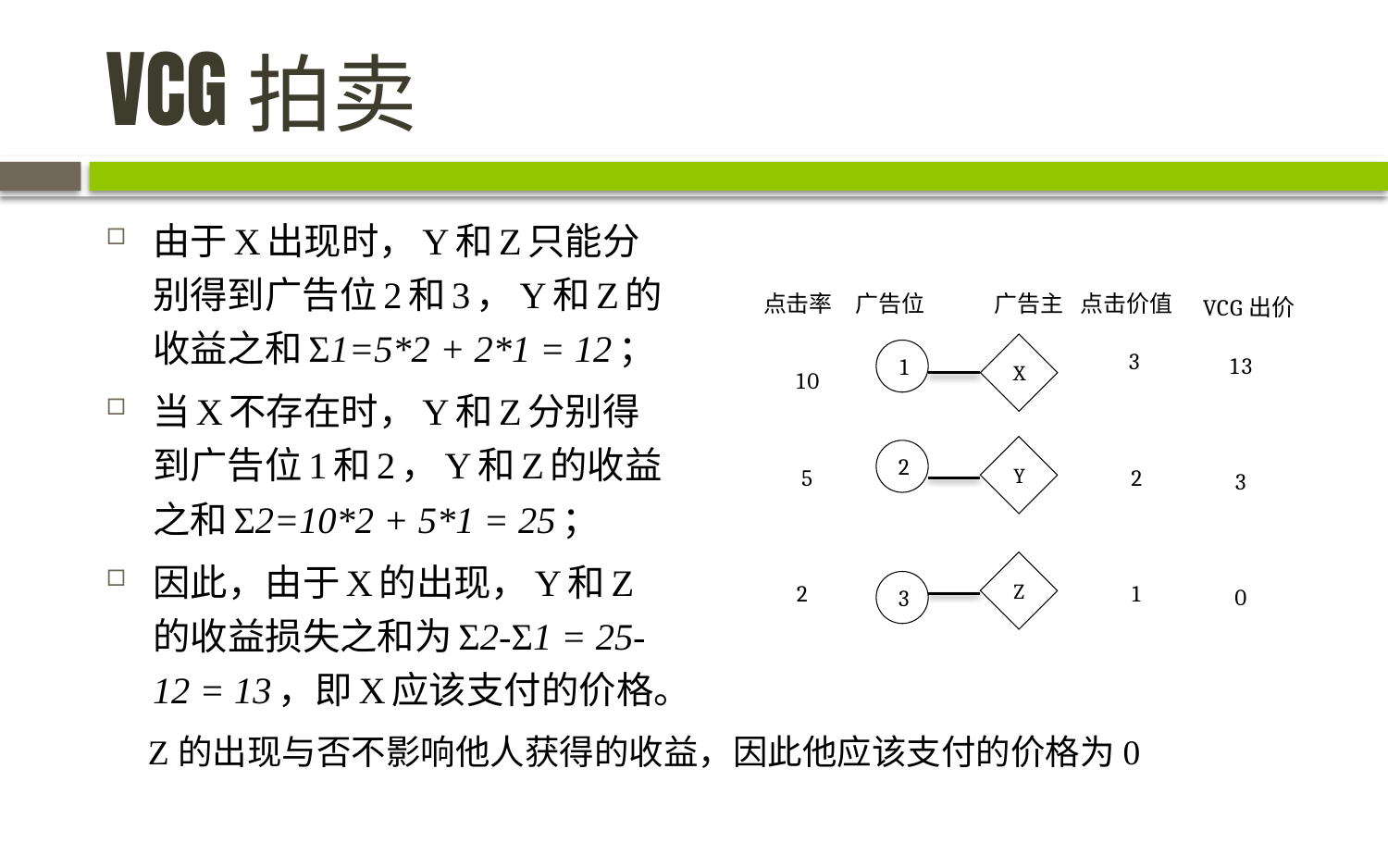

# VCG拍卖
由于X出现时，Y和Z只能分别得到广告位2和3，Y和Z的收益之和Σ1=5*2 + 2*1 = 12；
当X不存在时，Y和Z分别得到广告位1和2，Y和Z的收益之和Σ2=10*2 + 5*1 = 25；
因此，由于X的出现，Y和Z的收益损失之和为Σ2-Σ1 = 25-12 = 13，即X应该支付的价格。

点击率
10
5
2
广告位
广告主
X
1
Y
2
Z
3
点击价值
3
2
1
VCG出价
13
3
0
 Z的出现与否不影响他人获得的收益，因此他应该支付的价格为0